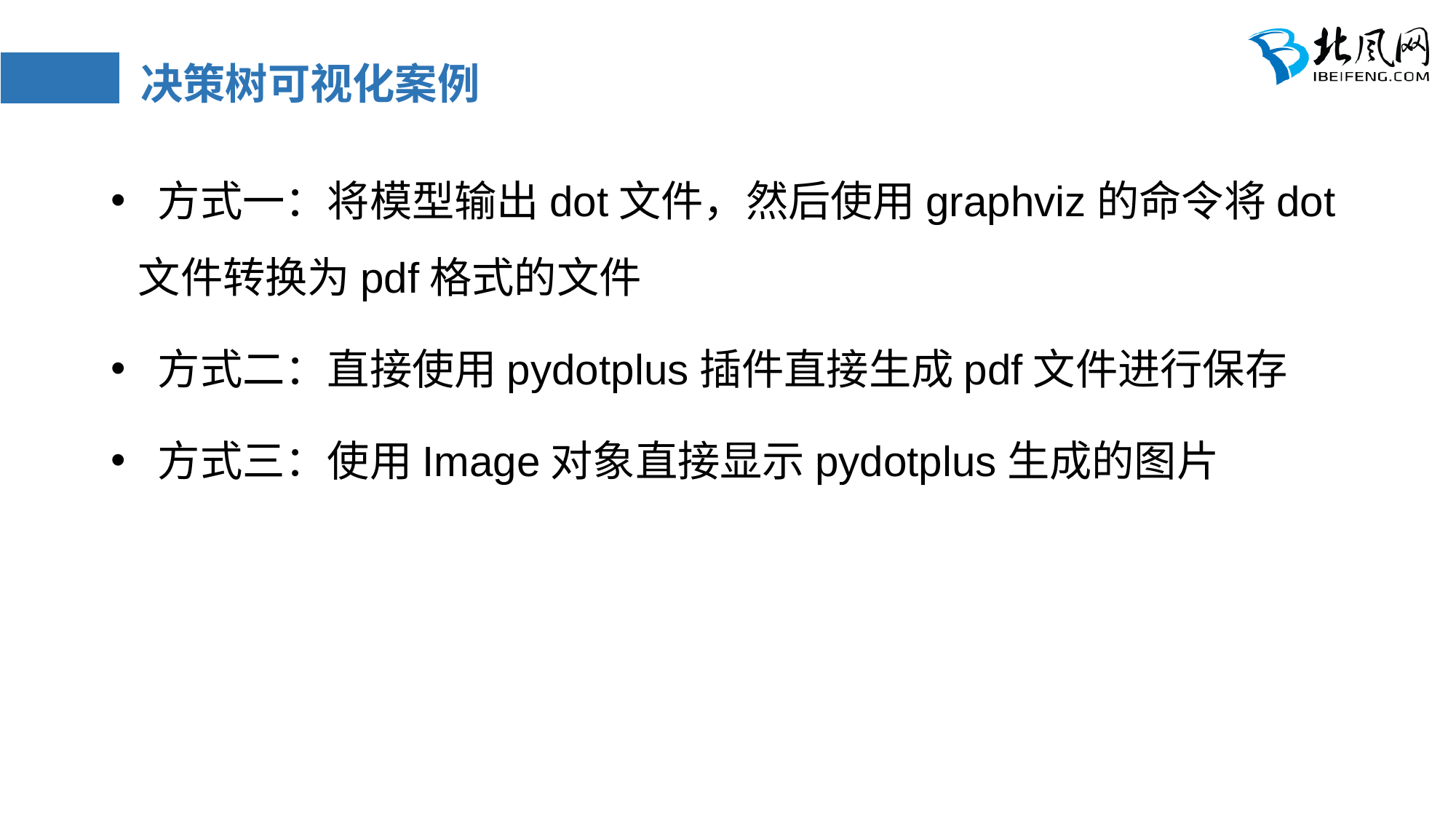

# 决策树可视化案例
 方式一：将模型输出dot文件，然后使用graphviz的命令将dot文件转换为pdf格式的文件
 方式二：直接使用pydotplus插件直接生成pdf文件进行保存
 方式三：使用Image对象直接显示pydotplus生成的图片